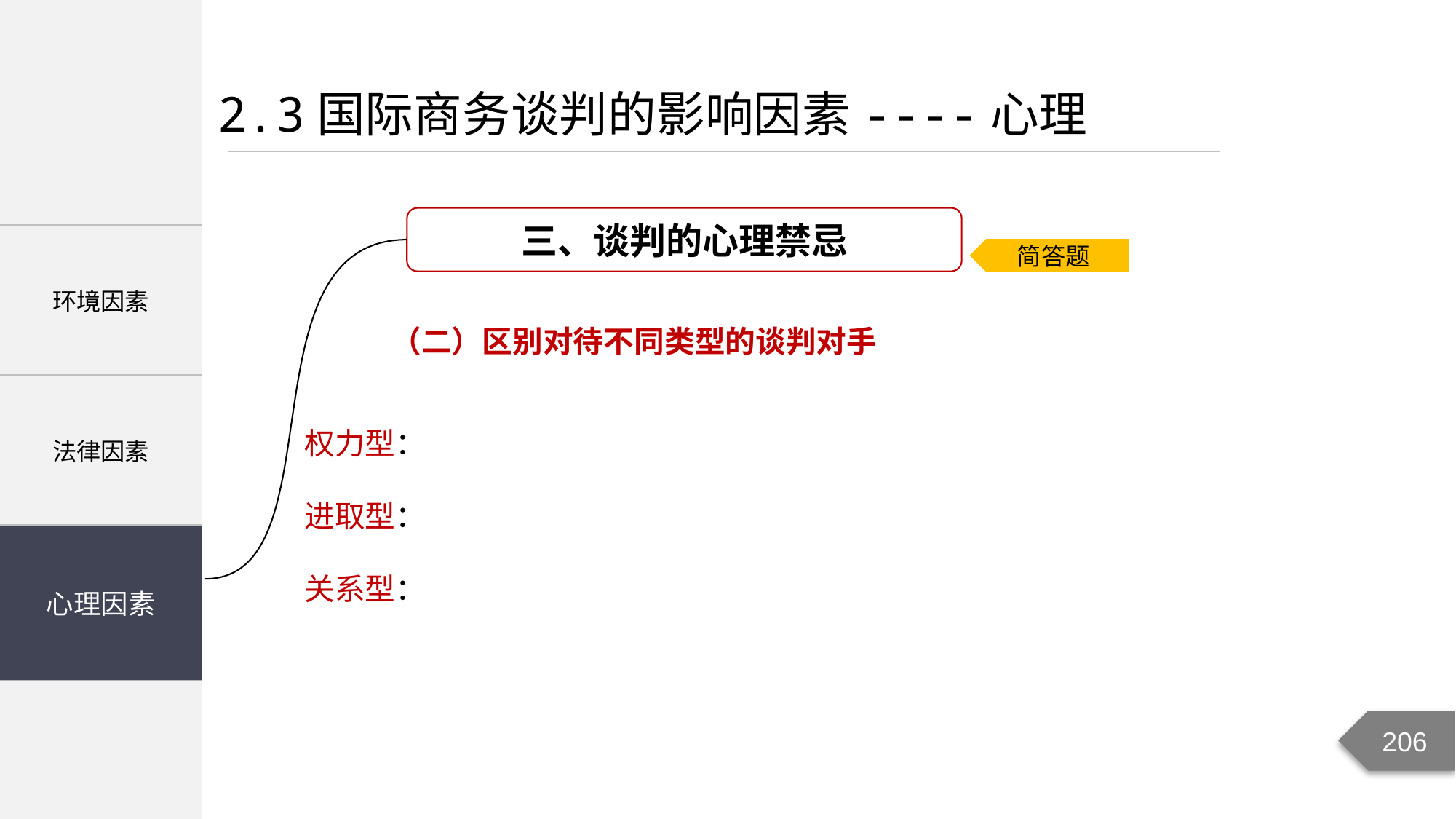

2.3国际商务谈判的影响因素----心理
三、谈判的心理禁忌
| 环境因素 |
| --- |
| 法律因素 |
| 心理因素 |
简答题
（二）区别对待不同类型的谈判对手
权力型：

进取型：

关系型：
心理因素

206